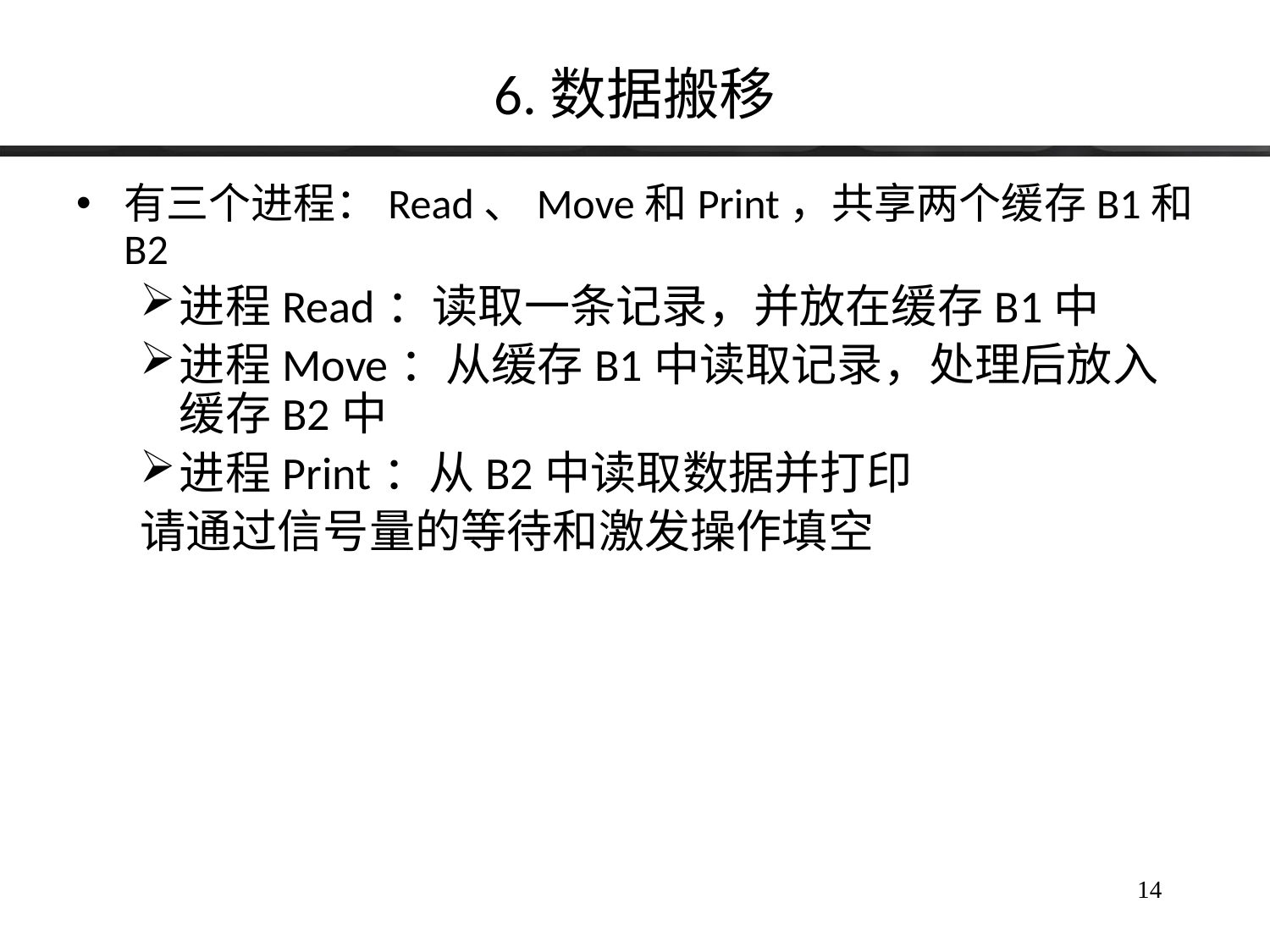

# 6.数据搬移
有三个进程：Read、Move和Print，共享两个缓存B1和B2
进程Read：读取一条记录，并放在缓存B1中
进程Move：从缓存B1中读取记录，处理后放入缓存B2中
进程Print：从B2中读取数据并打印
请通过信号量的等待和激发操作填空

14